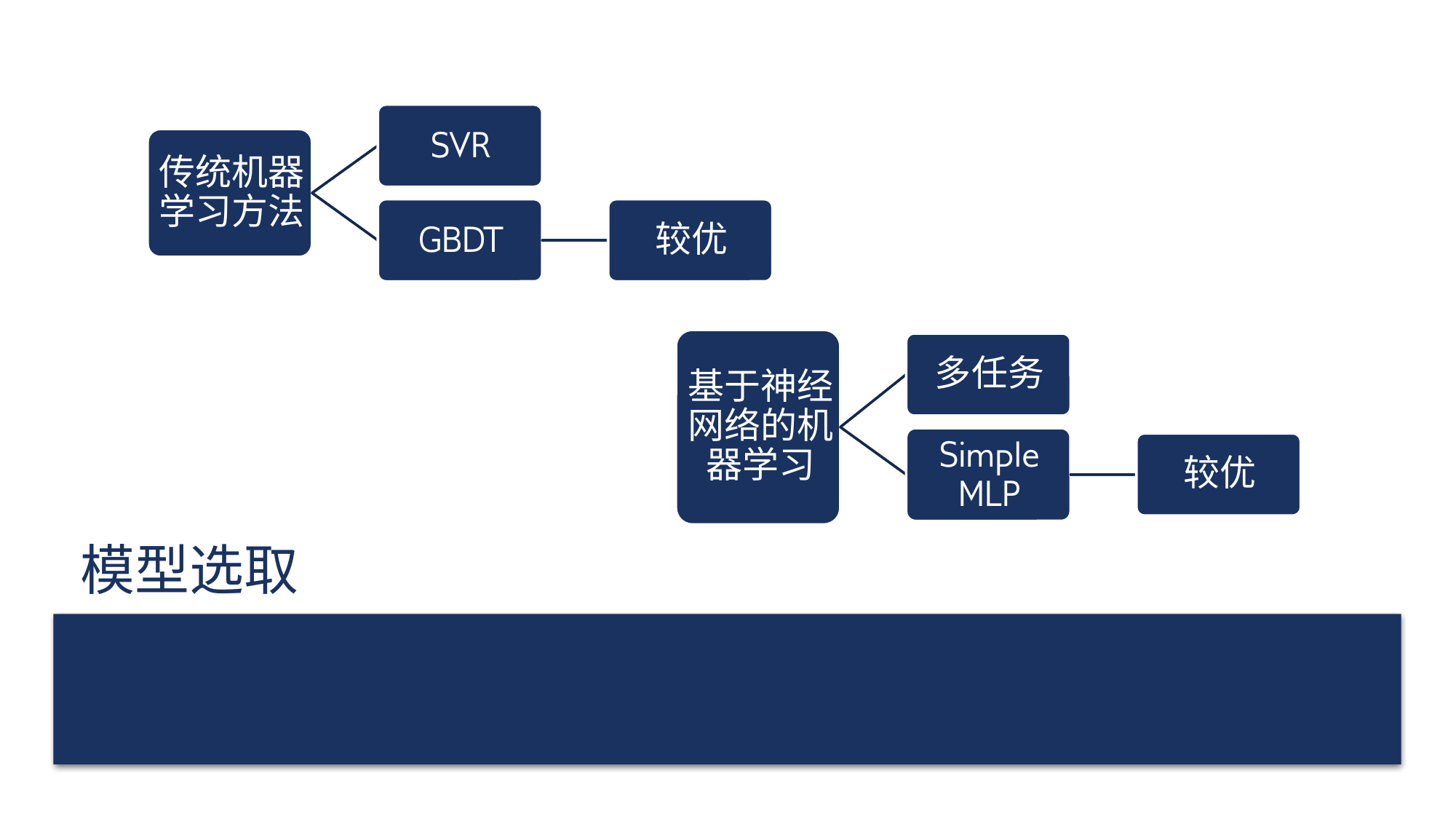

传统机器学习方法

SVR

GBDT

较优
基于神经网络的机器学习

多任务

Simple MLP

较优
# 模型选取